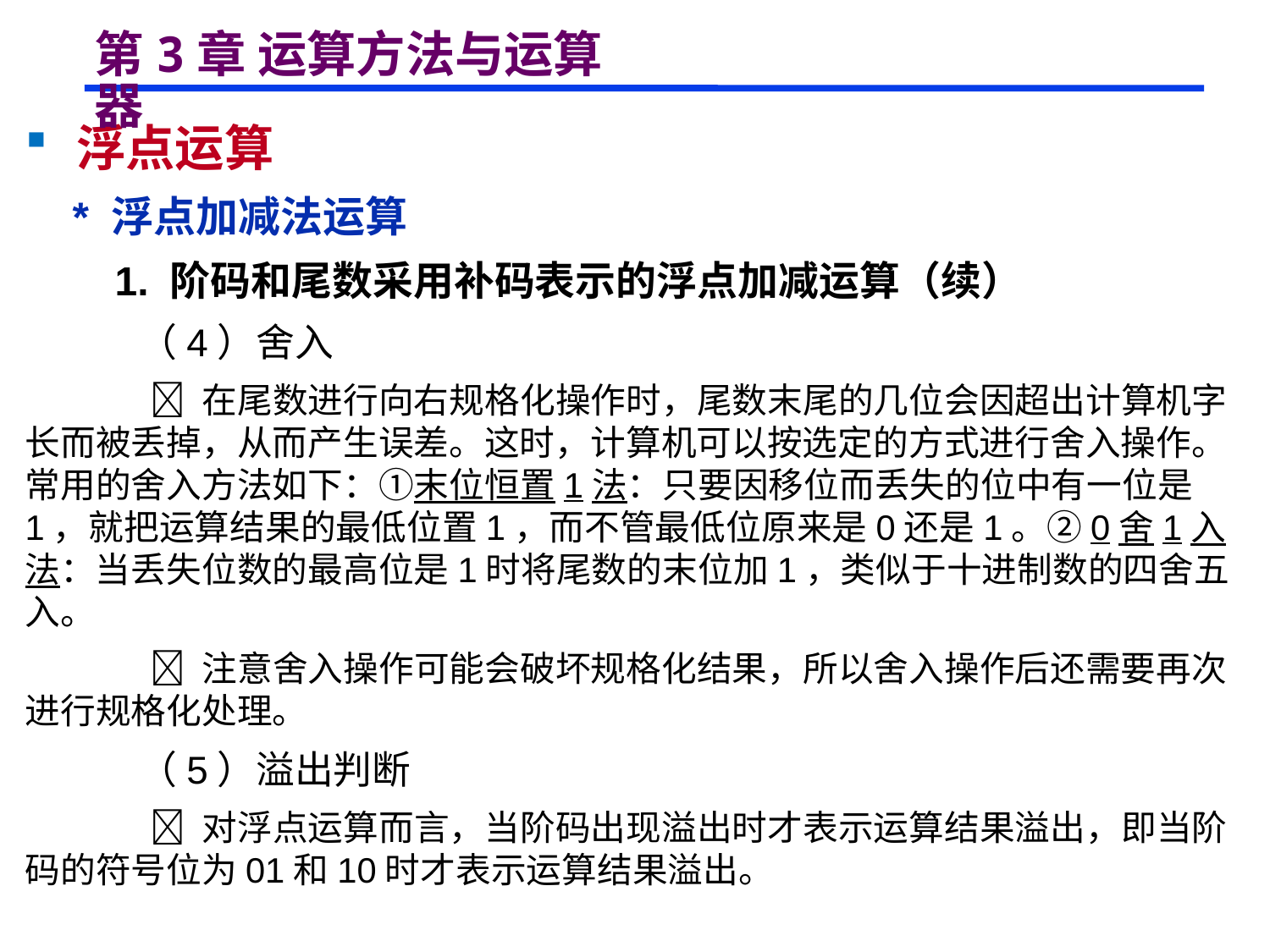

# 第3章 运算方法与运算器
 浮点运算
    * 浮点加减法运算
        1. 阶码和尾数采用补码表示的浮点加减运算（续）
            （4）舍入
                ♦ 在尾数进行向右规格化操作时，尾数末尾的几位会因超出计算机字长而被丢掉，从而产生误差。这时，计算机可以按选定的方式进行舍入操作。常用的舍入方法如下：①末位恒置1法：只要因移位而丢失的位中有一位是1，就把运算结果的最低位置1，而不管最低位原来是0还是1。②0舍1入法：当丢失位数的最高位是1时将尾数的末位加1，类似于十进制数的四舍五入。
                ♦ 注意舍入操作可能会破坏规格化结果，所以舍入操作后还需要再次进行规格化处理。
            （5）溢出判断
                ♦ 对浮点运算而言，当阶码出现溢出时才表示运算结果溢出，即当阶码的符号位为01和10时才表示运算结果溢出。